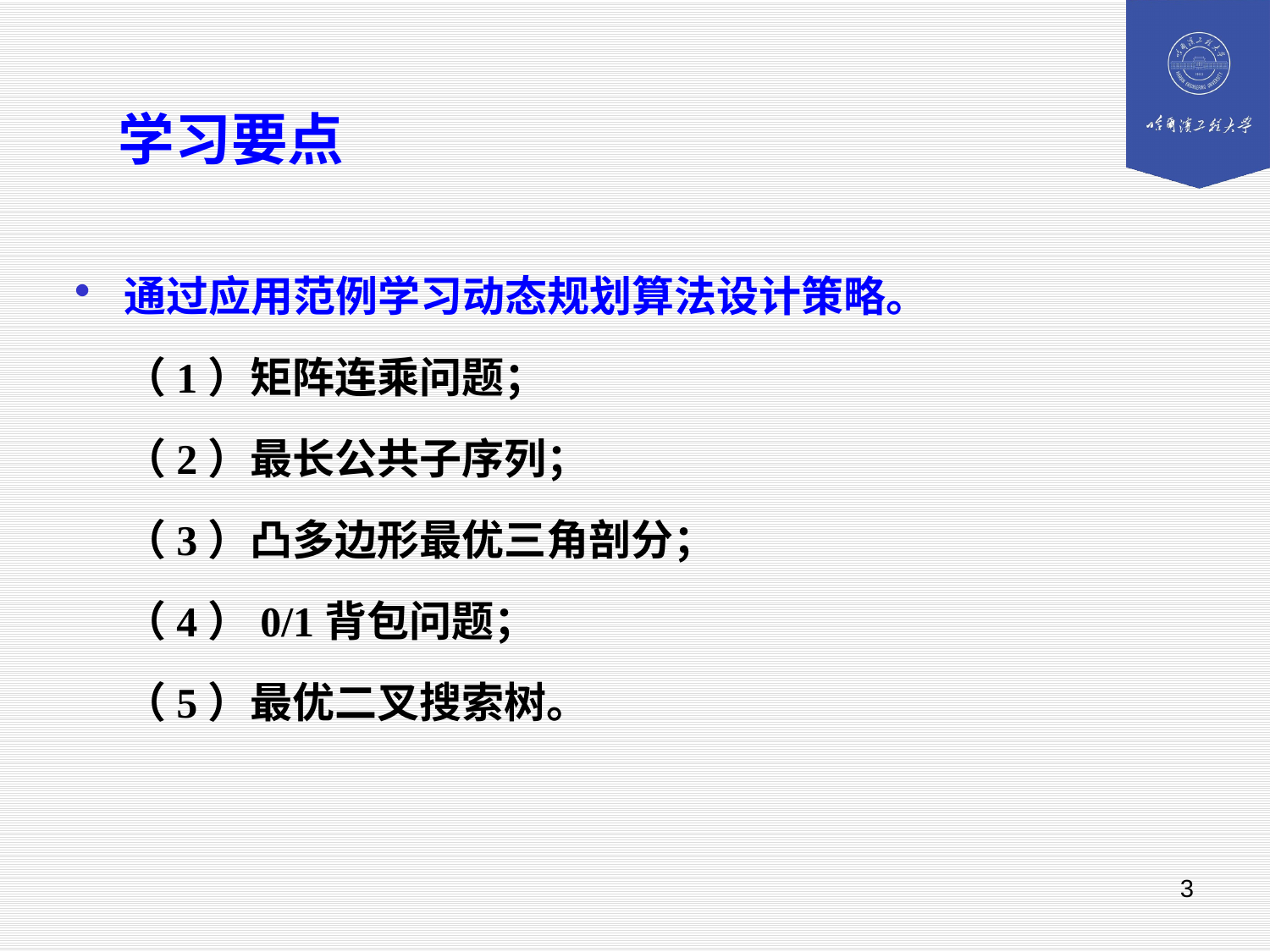

学习要点
通过应用范例学习动态规划算法设计策略。
（1）矩阵连乘问题；
（2）最长公共子序列；
（3）凸多边形最优三角剖分；
（4）0/1背包问题；
（5）最优二叉搜索树。
3